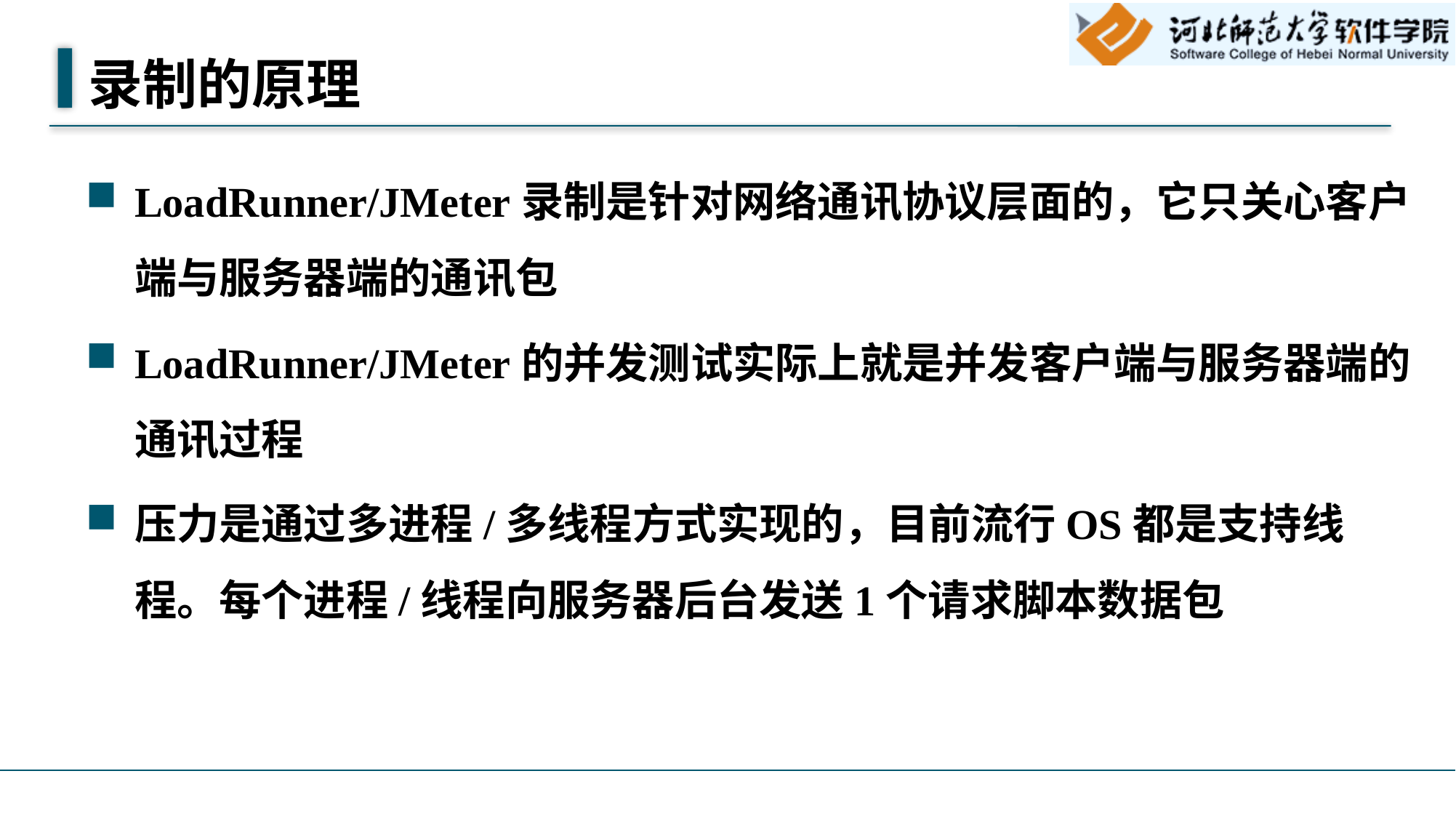

# 录制的原理
LoadRunner/JMeter录制是针对网络通讯协议层面的，它只关心客户端与服务器端的通讯包
LoadRunner/JMeter的并发测试实际上就是并发客户端与服务器端的通讯过程
压力是通过多进程/多线程方式实现的，目前流行OS都是支持线程。每个进程/线程向服务器后台发送1个请求脚本数据包